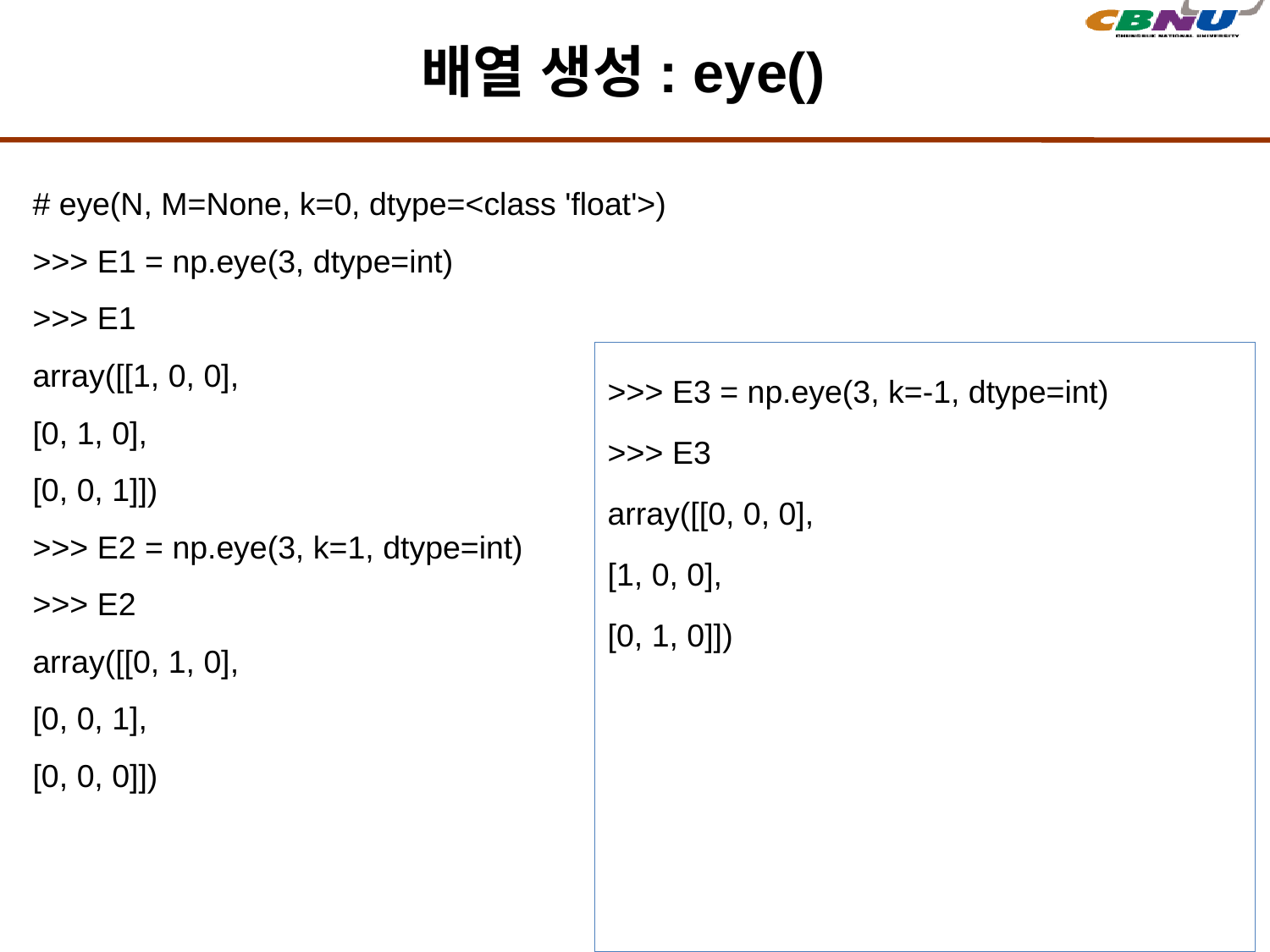

# 배열 생성: eye()
# eye(N, M=None, k=0, dtype=<class 'float'>)
>>> E1 = np.eye(3, dtype=int)
>>> E1
array([[1, 0, 0],
[0, 1, 0],
[0, 0, 1]])
>>> E2 = np.eye(3, k=1, dtype=int)
>>> E2
array([[0, 1, 0],
[0, 0, 1],
[0, 0, 0]])

>>> E3 = np.eye(3, k=-1, dtype=int)
>>> E3
array([[0, 0, 0],
[1, 0, 0],
[0, 1, 0]])